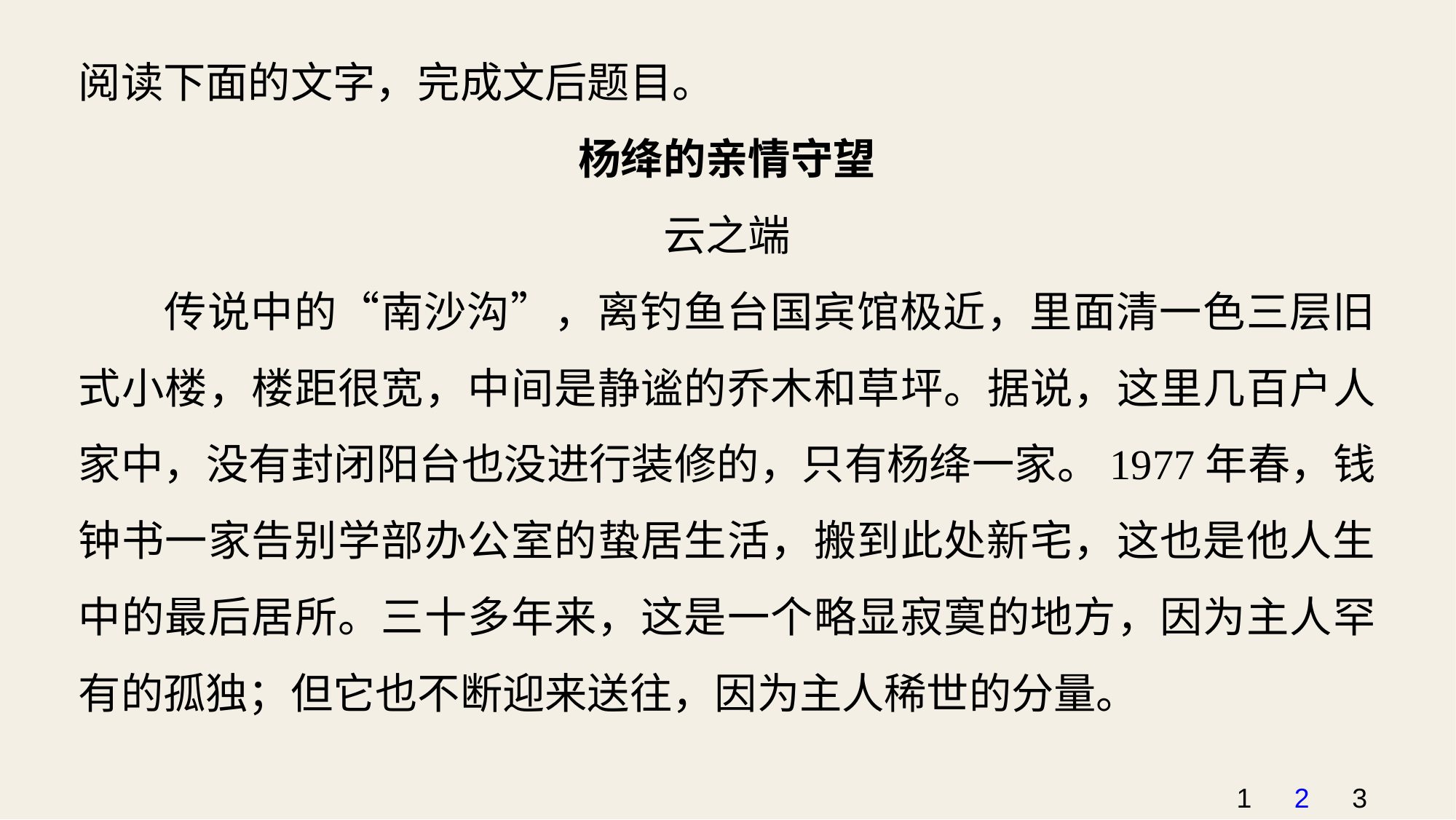

阅读下面的文字，完成文后题目。
杨绛的亲情守望
云之端
传说中的“南沙沟”，离钓鱼台国宾馆极近，里面清一色三层旧式小楼，楼距很宽，中间是静谧的乔木和草坪。据说，这里几百户人家中，没有封闭阳台也没进行装修的，只有杨绛一家。1977年春，钱钟书一家告别学部办公室的蛰居生活，搬到此处新宅，这也是他人生中的最后居所。三十多年来，这是一个略显寂寞的地方，因为主人罕有的孤独；但它也不断迎来送往，因为主人稀世的分量。
1
2
3